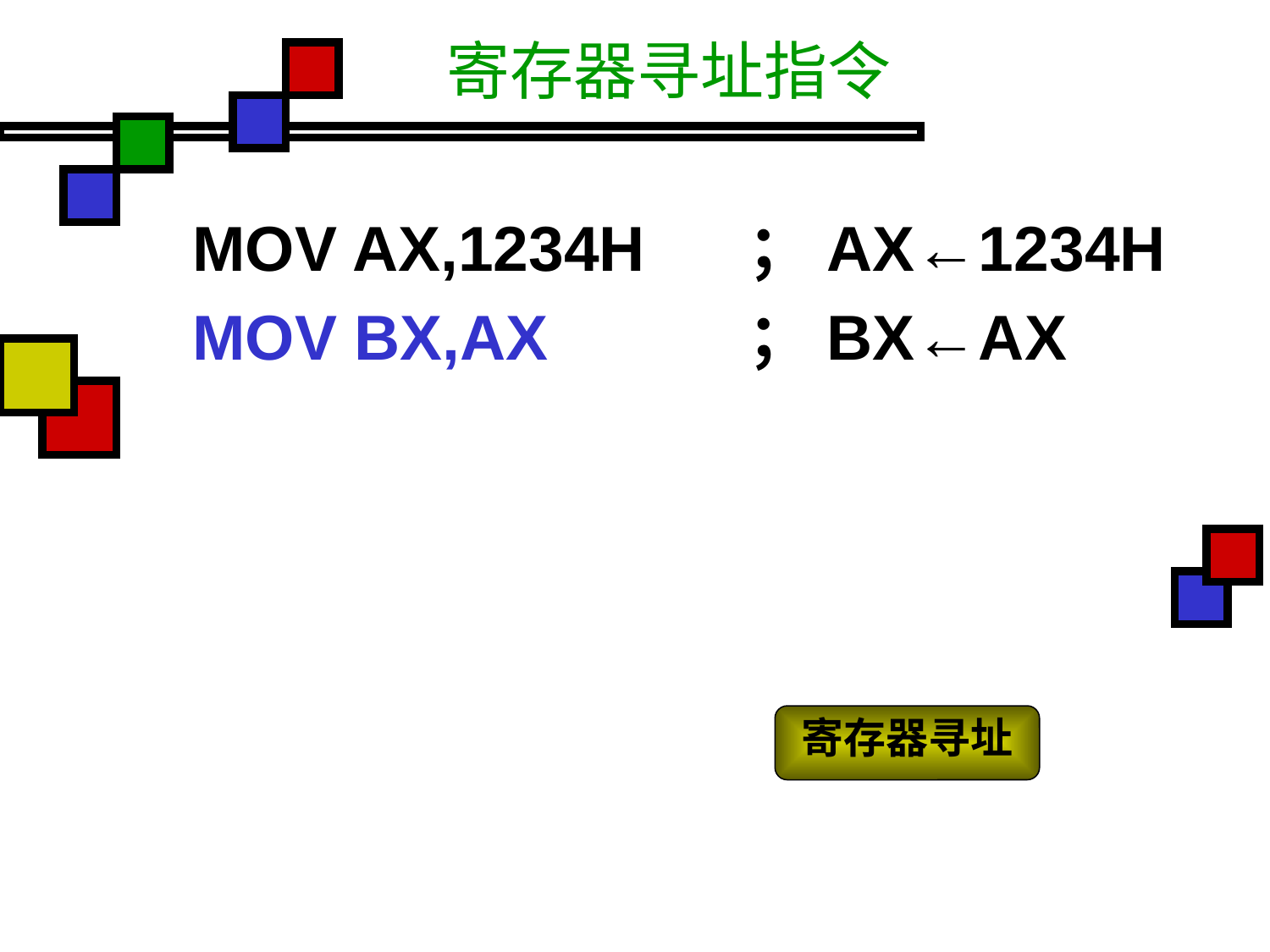

# 寄存器寻址指令
MOV AX,1234H	；AX←1234H
MOV BX,AX		；BX←AX
寄存器寻址